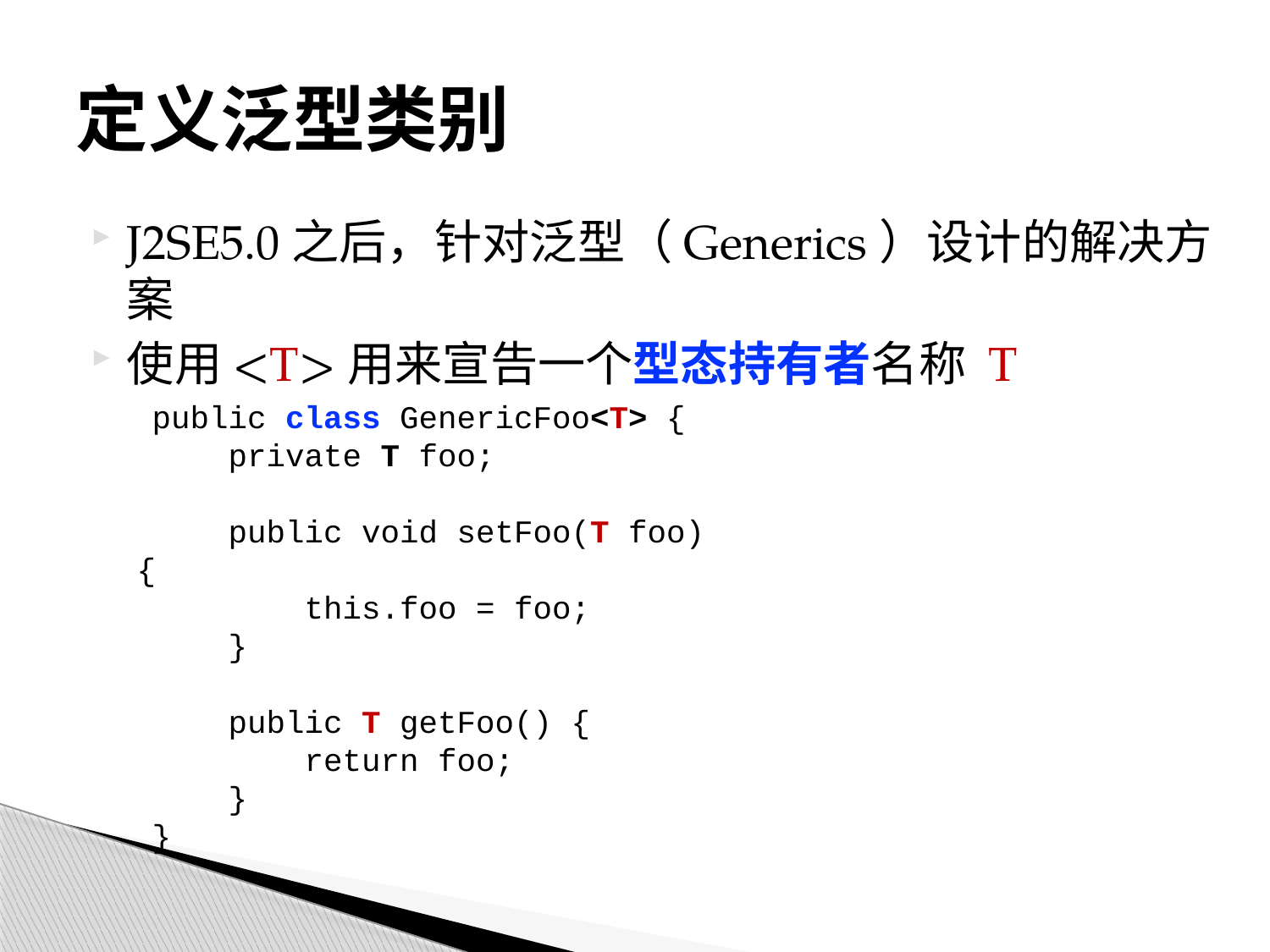

# 定义泛型类别
J2SE5.0之后，针对泛型（Generics）设计的解决方案
使用<T>用来宣告一个型态持有者名称 T
public class GenericFoo<T> {
    private T foo;

    public void setFoo(T foo) {
        this.foo = foo;
    }

    public T getFoo() {
        return foo;
    }
}